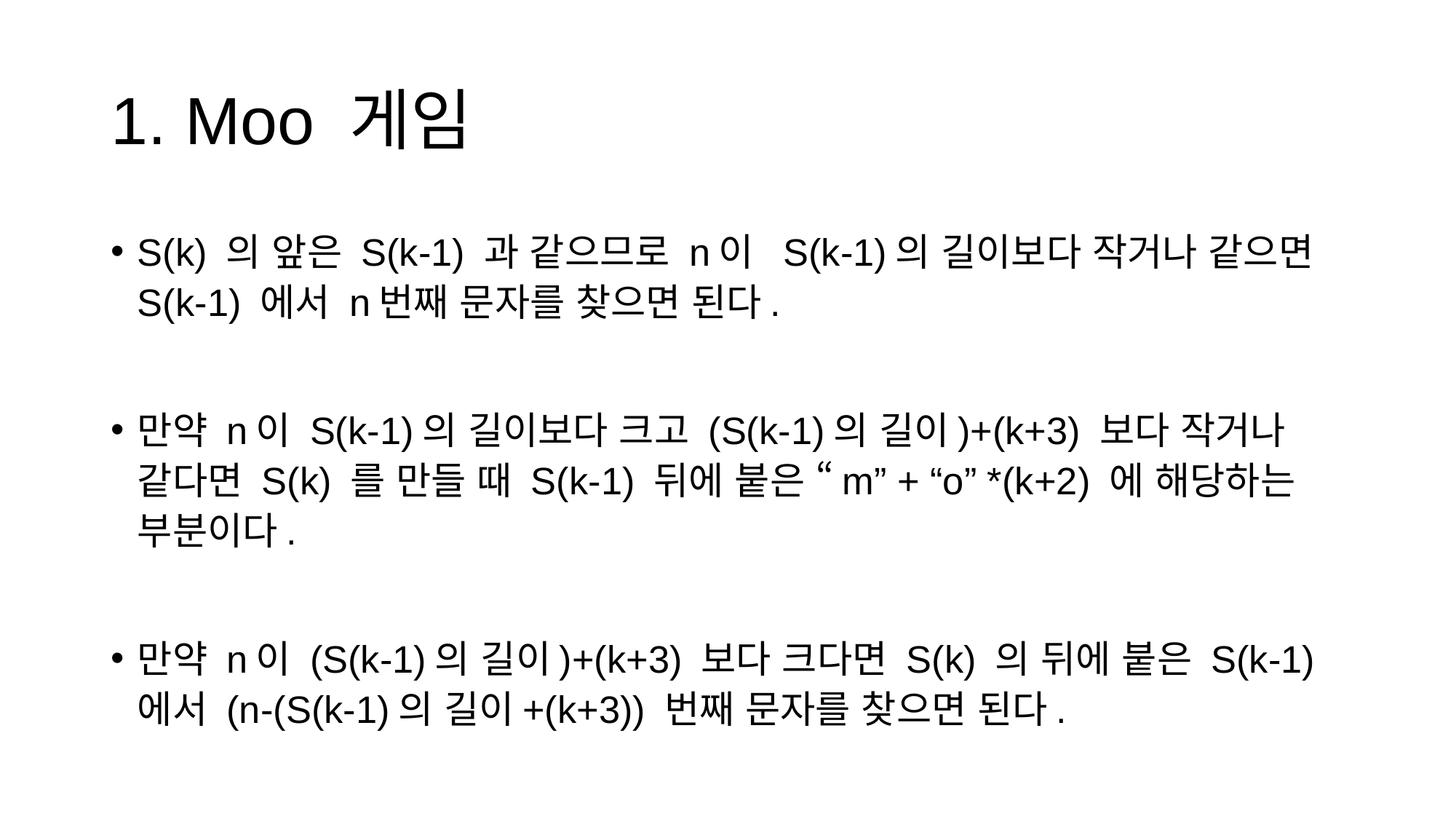

# 1. Moo 게임
S(k) 의 앞은 S(k-1) 과 같으므로 n이  S(k-1)의 길이보다 작거나 같으면 S(k-1) 에서 n번째 문자를 찾으면 된다.

만약 n이 S(k-1)의 길이보다 크고 (S(k-1)의 길이)+(k+3) 보다 작거나 같다면 S(k) 를 만들 때 S(k-1) 뒤에 붙은 “m” + “o” *(k+2) 에 해당하는 부분이다.

만약 n이 (S(k-1)의 길이)+(k+3) 보다 크다면 S(k) 의 뒤에 붙은 S(k-1) 에서 (n-(S(k-1)의 길이+(k+3)) 번째 문자를 찾으면 된다.